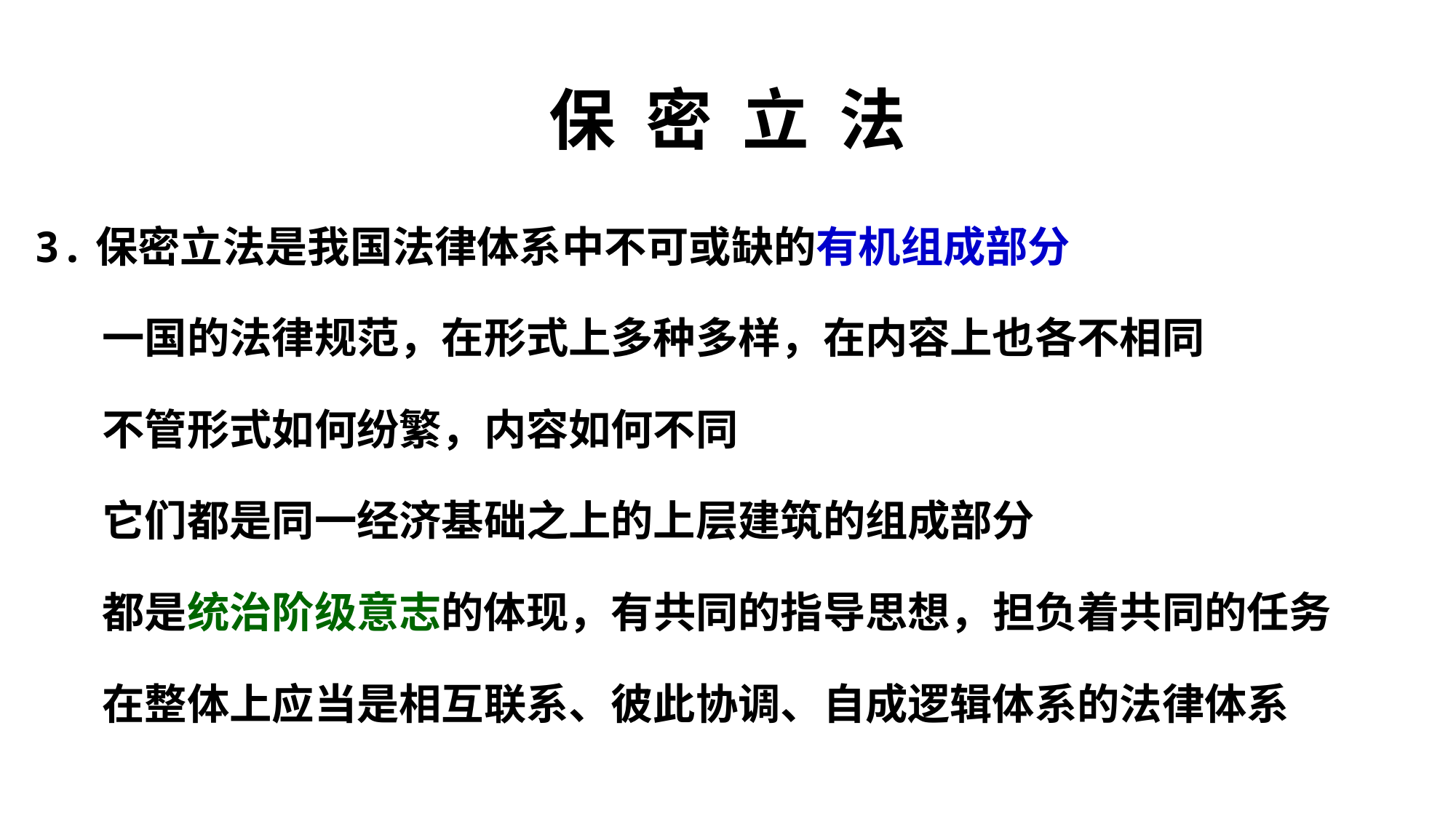

# 保  密  立  法
3.保密立法是我国法律体系中不可或缺的有机组成部分
      一国的法律规范，在形式上多种多样，在内容上也各不相同
      不管形式如何纷繁，内容如何不同
      它们都是同一经济基础之上的上层建筑的组成部分
      都是统治阶级意志的体现，有共同的指导思想，担负着共同的任务
      在整体上应当是相互联系、彼此协调、自成逻辑体系的法律体系